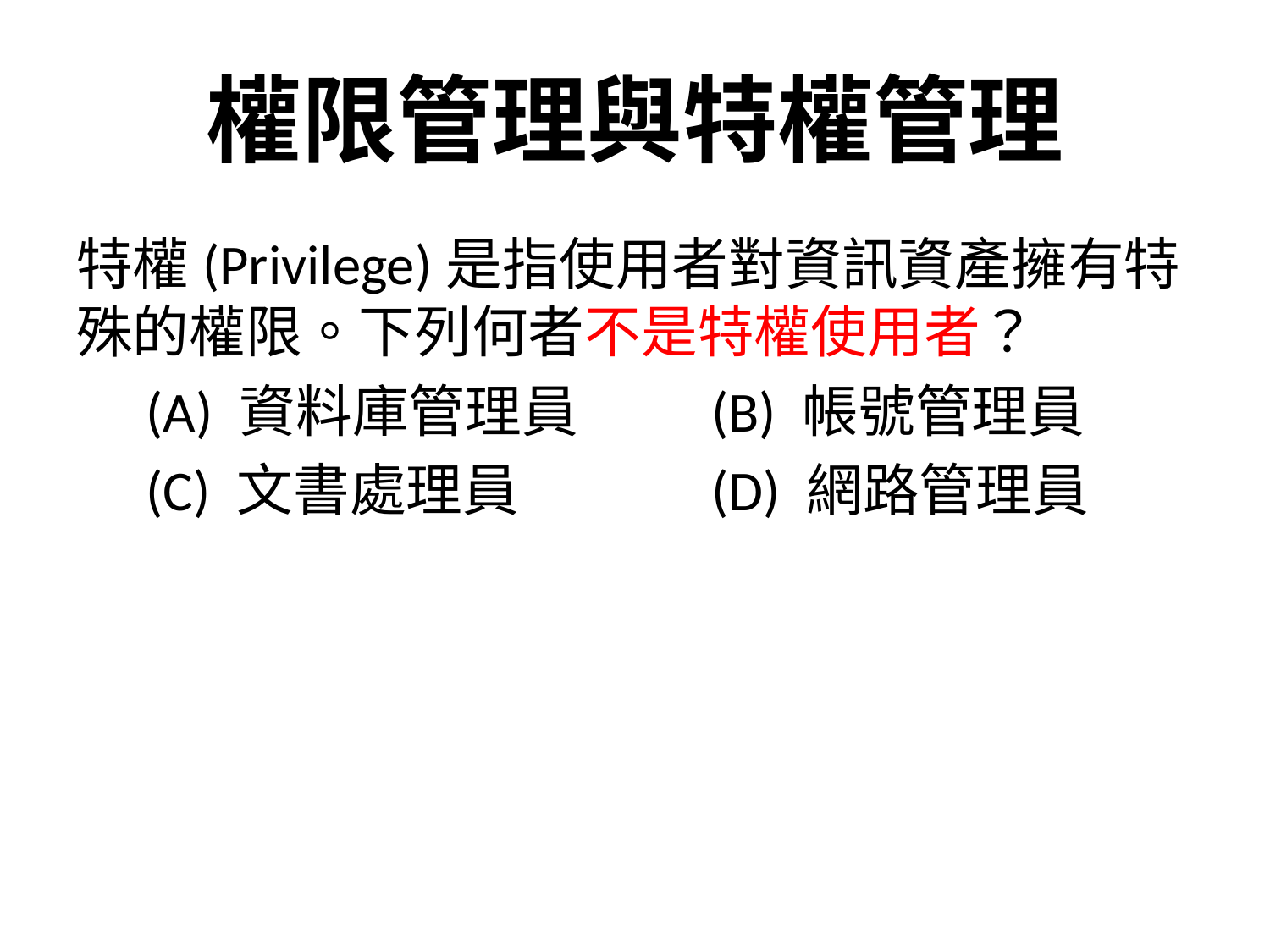

# 權限管理與特權管理
特權(Privilege)是指使用者對資訊資產擁有特殊的權限。下列何者不是特權使用者？
　(A) 資料庫管理員		(B) 帳號管理員
　(C) 文書處理員		(D) 網路管理員